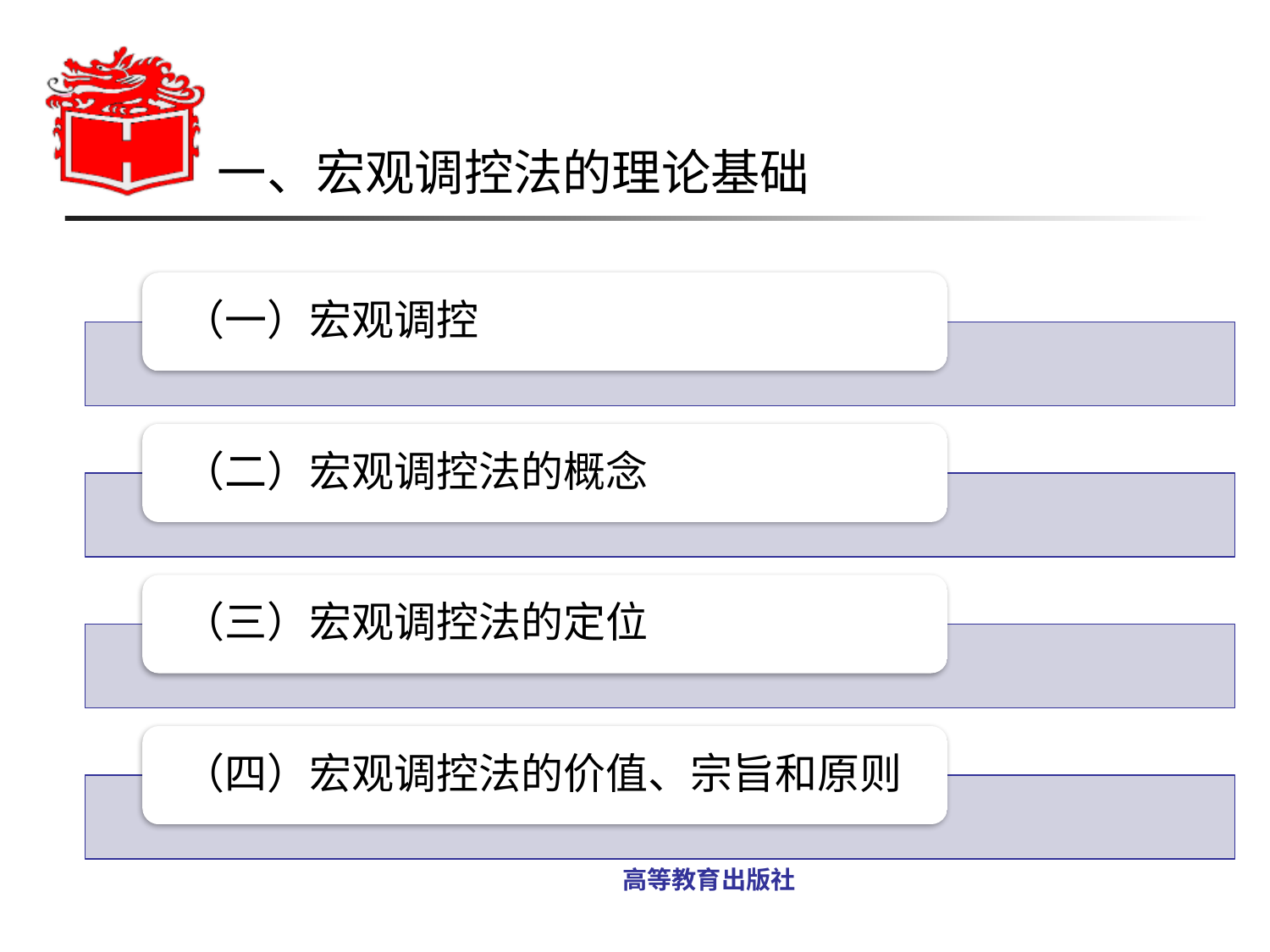

一、宏观调控法的理论基础
（一）宏观调控
（二）宏观调控法的概念
（三）宏观调控法的定位
（四）宏观调控法的价值、宗旨和原则

高等教育出版社